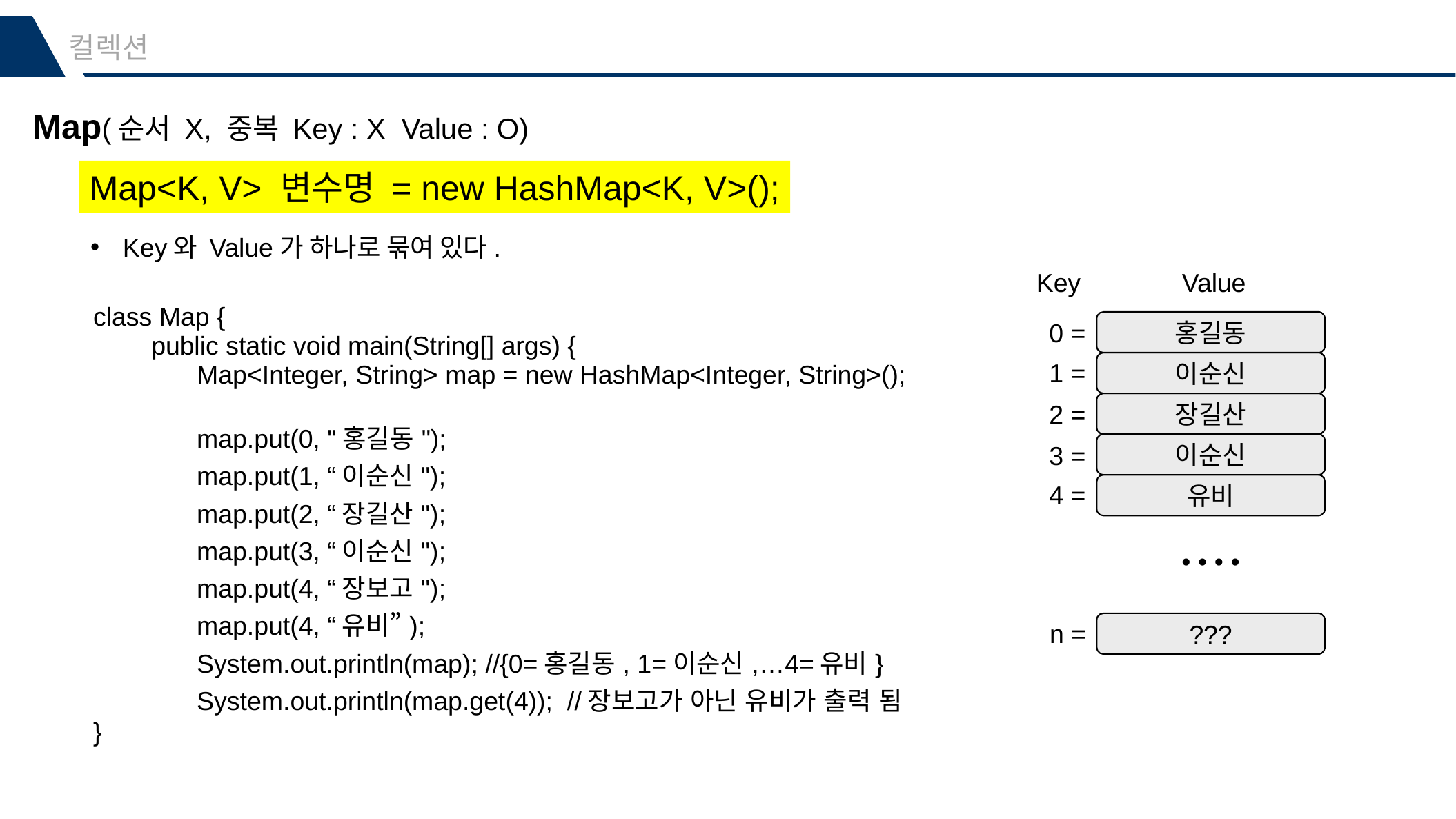

컬렉션

Map(순서 X, 중복 Key : X  Value : O)
Map<K, V> 변수명 = new HashMap<K, V>();
Key와 Value가 하나로 묶여 있다.
Key
Value
| class Map { public static void main(String[] args) { Map<Integer, String> map = new HashMap<Integer, String>(); map.put(0, "홍길동"); map.put(1, “이순신"); map.put(2, “장길산"); map.put(3, “이순신"); map.put(4, “장보고"); map.put(4, “유비”); System.out.println(map); //{0=홍길동, 1=이순신,…4=유비} System.out.println(map.get(4)); //장보고가 아닌 유비가 출력 됨 } |
| --- |
0 =
홍길동
1 =
이순신
2 =
장길산
3 =
이순신
4 =
유비
• • • •
n =
???